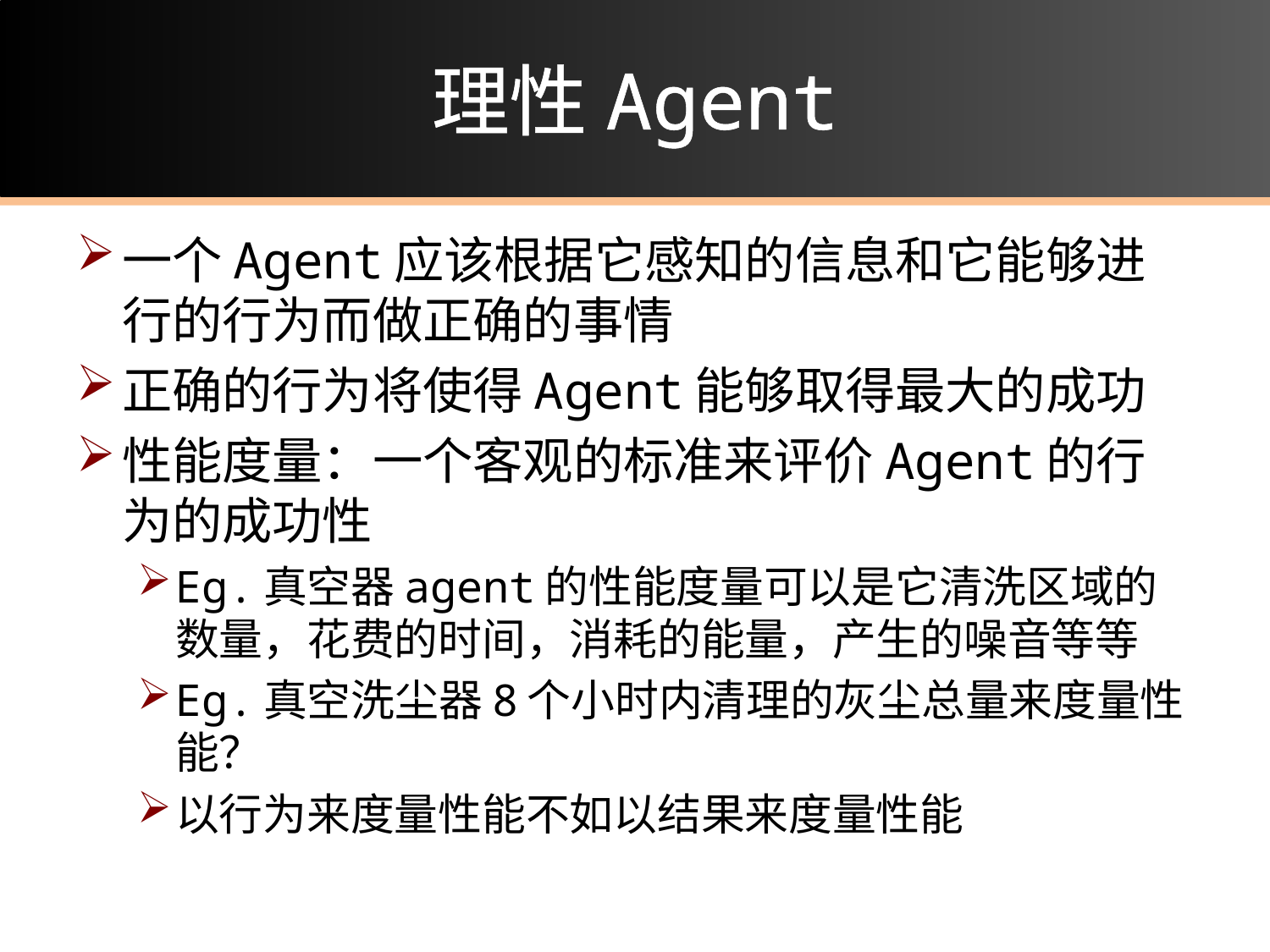

# 理性Agent
一个Agent应该根据它感知的信息和它能够进行的行为而做正确的事情
正确的行为将使得Agent能够取得最大的成功
性能度量：一个客观的标准来评价Agent的行为的成功性
Eg.真空器agent的性能度量可以是它清洗区域的数量，花费的时间，消耗的能量，产生的噪音等等
Eg.真空洗尘器8个小时内清理的灰尘总量来度量性能？
以行为来度量性能不如以结果来度量性能